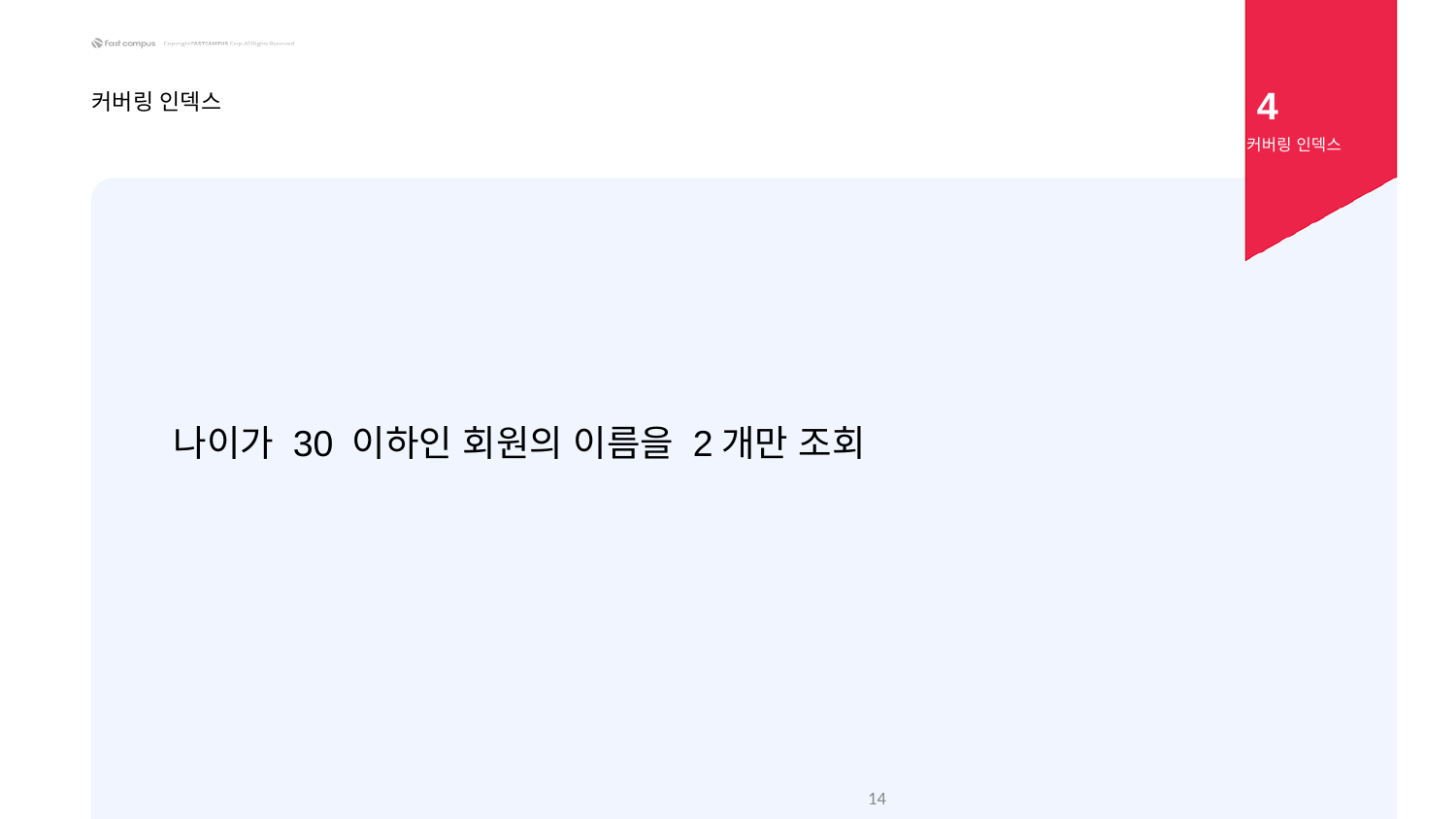

4
커버링 인덱스

커버링 인덱스
나이가 30 이하인 회원의 이름을 2개만 조회
14